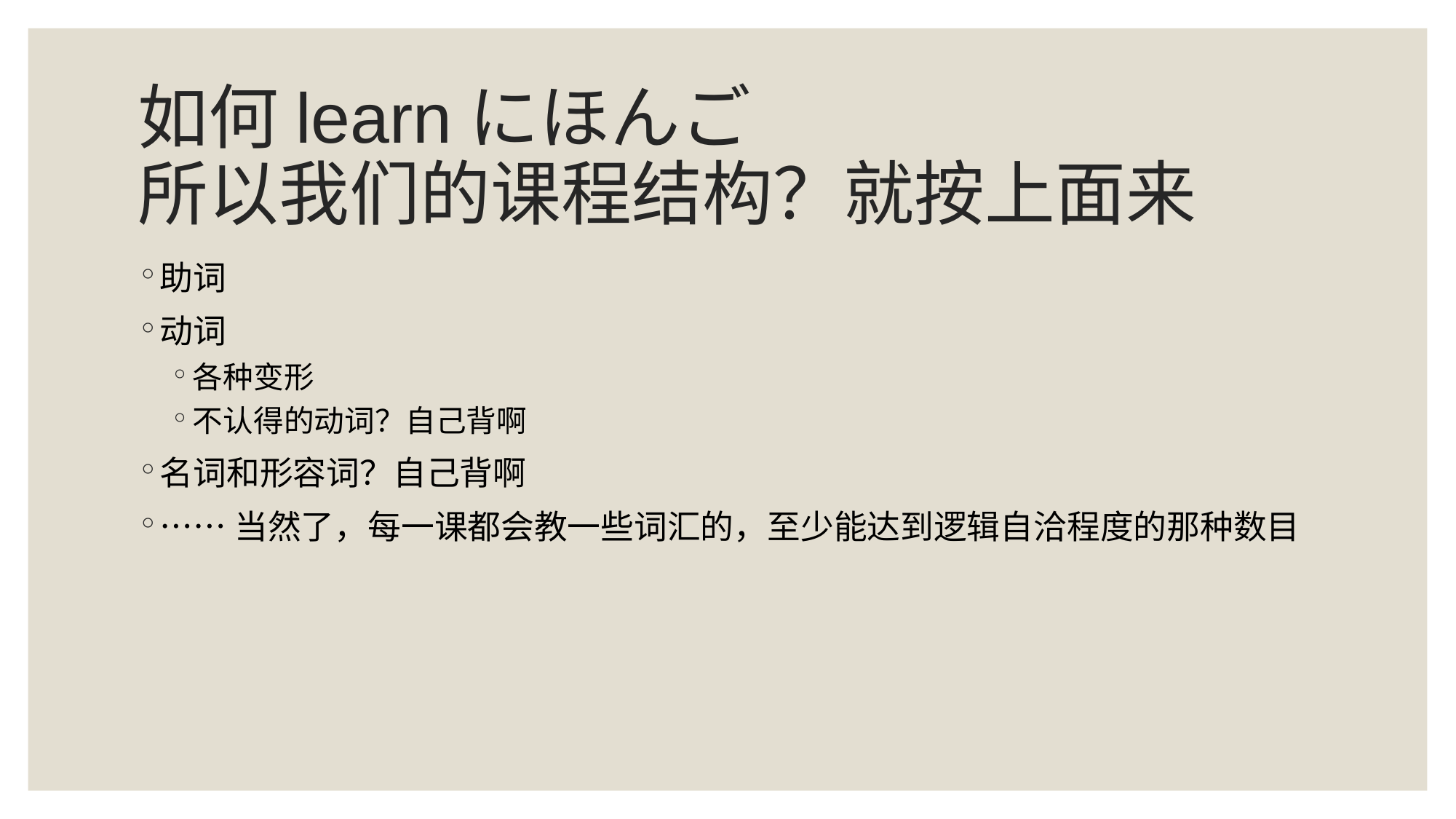

# 如何learnにほんご 所以我们的课程结构？就按上面来
助词
动词
各种变形
不认得的动词？自己背啊
名词和形容词？自己背啊
……当然了，每一课都会教一些词汇的，至少能达到逻辑自洽程度的那种数目